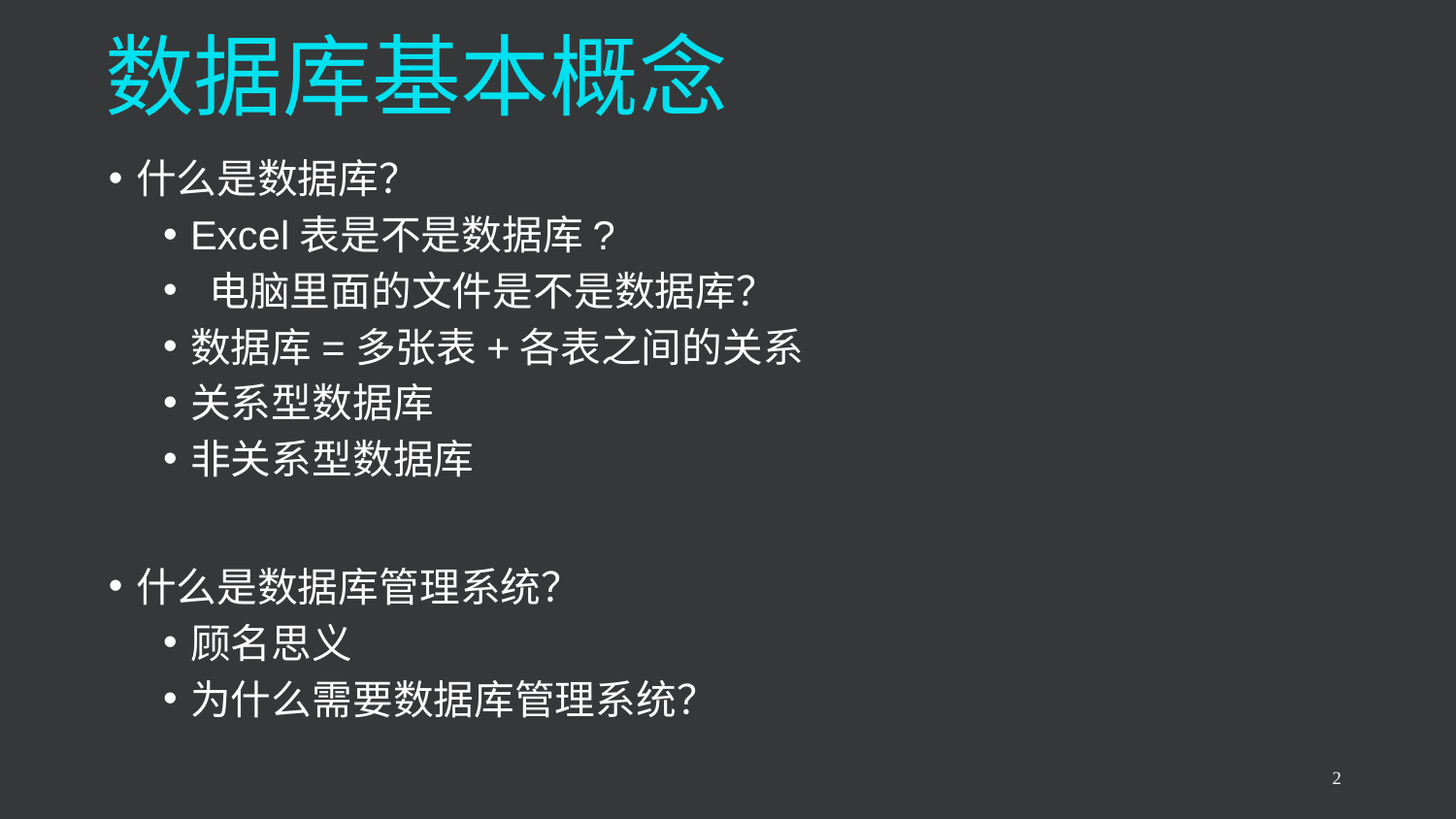

# 数据库基本概念
什么是数据库？
Excel表是不是数据库?
 电脑里面的文件是不是数据库？
数据库=多张表+各表之间的关系
关系型数据库
非关系型数据库

什么是数据库管理系统？
顾名思义
为什么需要数据库管理系统？
2